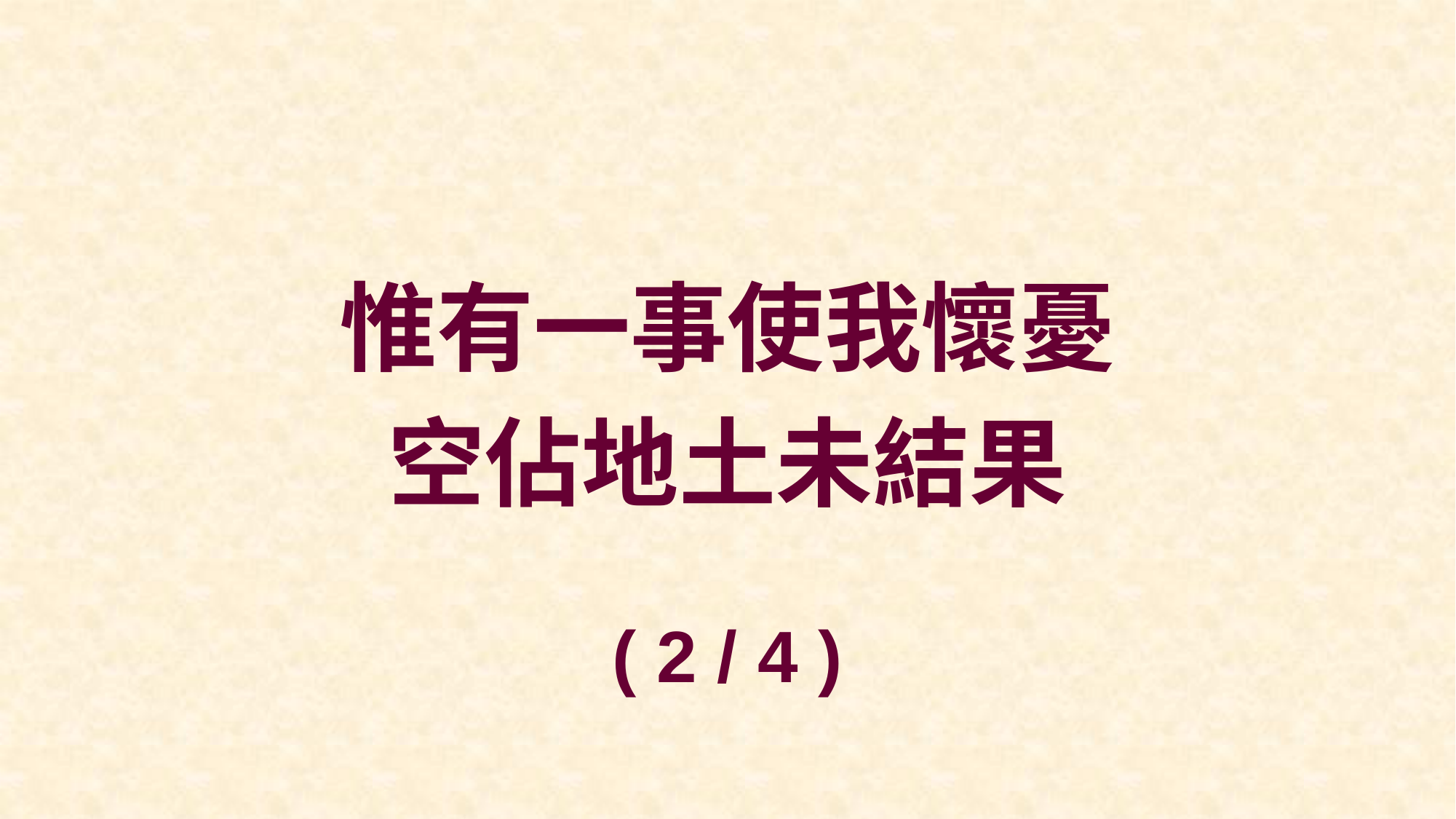

惟有一事使我懷憂
空佔地土未結果
( 2 / 4 )